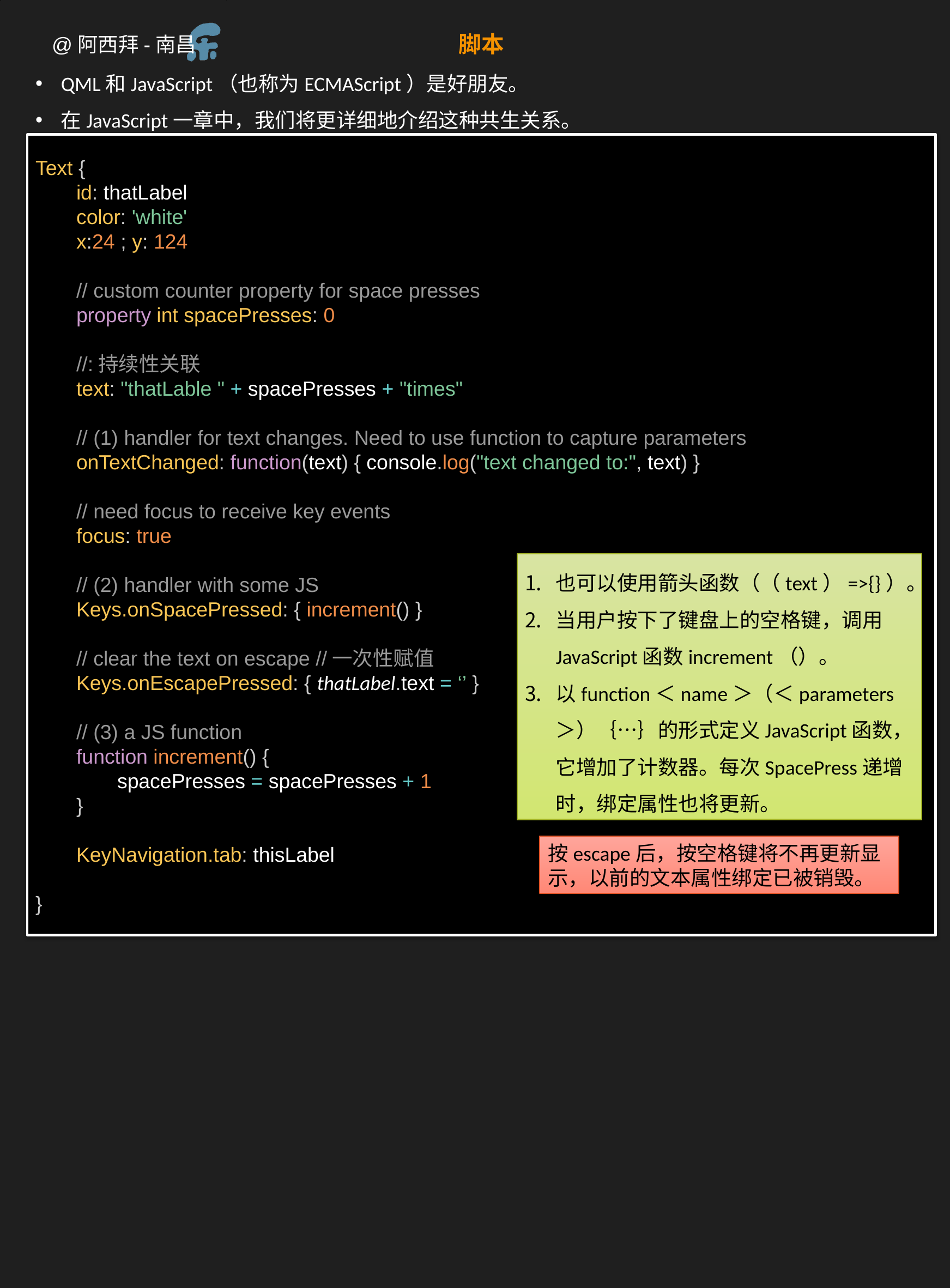

脚本
QML和JavaScript（也称为ECMAScript）是好朋友。
在JavaScript一章中，我们将更详细地介绍这种共生关系。
Text {
id: thatLabel
color: 'white'
x:24 ; y: 124

// custom counter property for space presses
property int spacePresses: 0

//:持续性关联
text: "thatLable " + spacePresses + "times"

// (1) handler for text changes. Need to use function to capture parameters
onTextChanged: function(text) { console.log("text changed to:", text) }

// need focus to receive key events
focus: true

// (2) handler with some JS
Keys.onSpacePressed: { increment() }

// clear the text on escape //一次性赋值
Keys.onEscapePressed: { thatLabel.text = ‘’ }

// (3) a JS function
function increment() {
spacePresses = spacePresses + 1
}

KeyNavigation.tab: thisLabel

}
也可以使用箭头函数（（text）=>{}）。
当用户按下了键盘上的空格键，调用JavaScript函数increment（）。
以function＜name＞（＜parameters＞）｛…｝的形式定义JavaScript函数，它增加了计数器。每次SpacePress递增时，绑定属性也将更新。
按escape后，按空格键将不再更新显示，以前的文本属性绑定已被销毁。